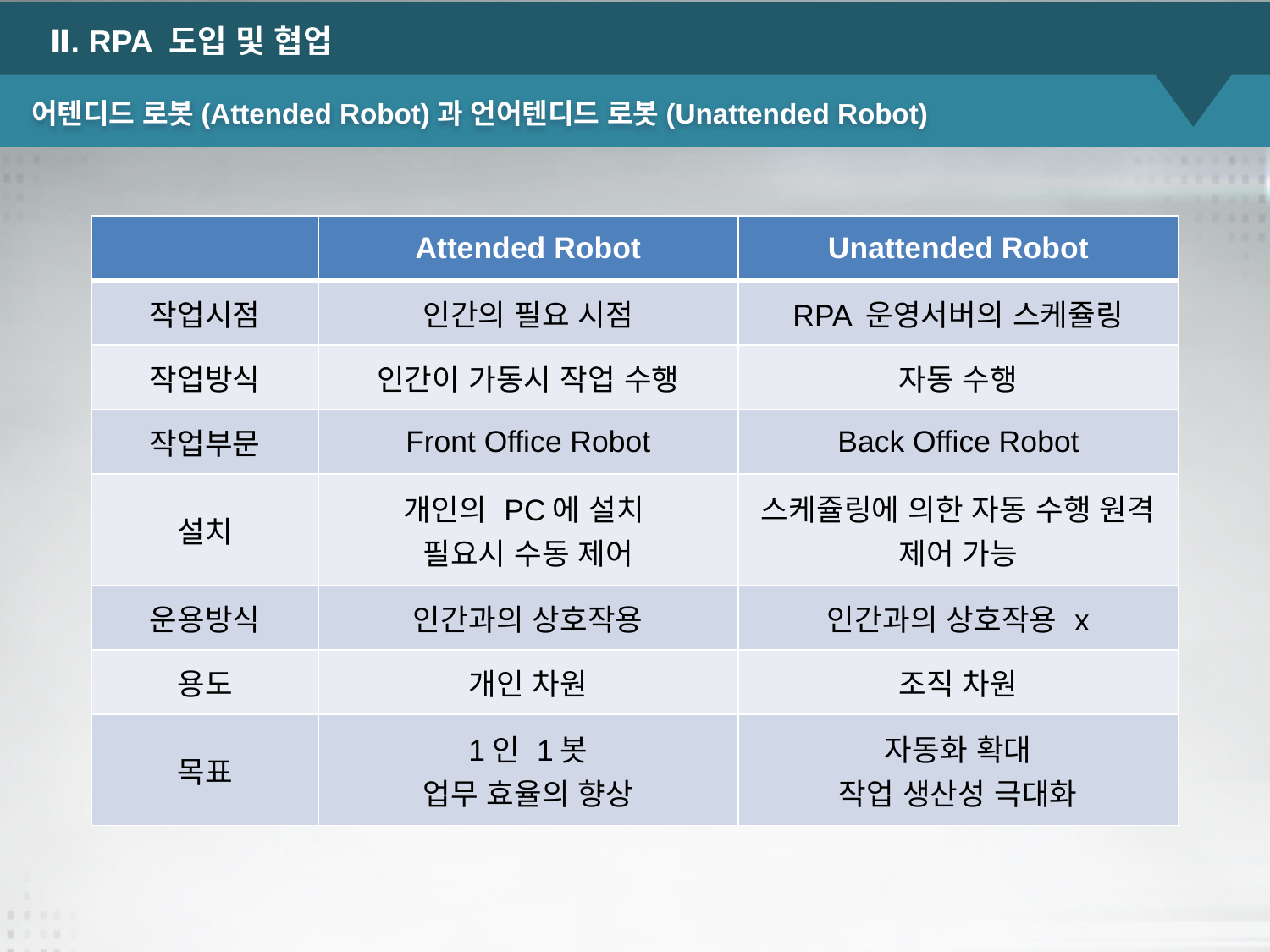

Ⅱ. RPA 도입 및 협업
# 어텐디드 로봇(Attended Robot)과 언어텐디드 로봇(Unattended Robot)
|  | Attended Robot | Unattended Robot |
| --- | --- | --- |
| 작업시점 | 인간의 필요 시점 | RPA 운영서버의 스케쥴링 |
| 작업방식 | 인간이 가동시 작업 수행 | 자동 수행 |
| 작업부문 | Front Office Robot | Back Office Robot |
| 설치 | 개인의 PC에 설치 필요시 수동 제어 | 스케쥴링에 의한 자동 수행 원격 제어 가능 |
| 운용방식 | 인간과의 상호작용 | 인간과의 상호작용 x |
| 용도 | 개인 차원 | 조직 차원 |
| 목표 | 1인 1봇 업무 효율의 향상 | 자동화 확대 작업 생산성 극대화 |